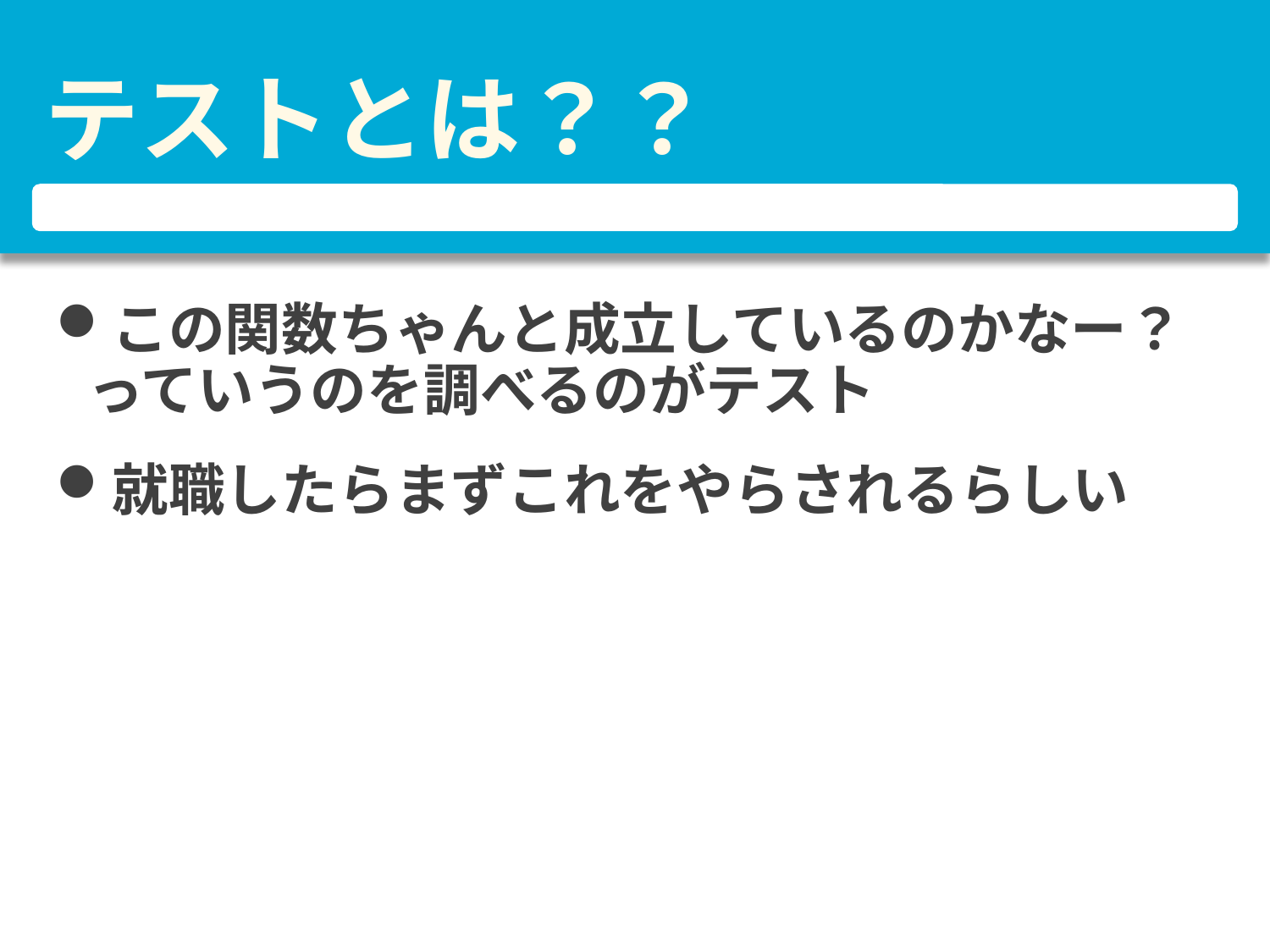

# テストとは？？
この関数ちゃんと成立しているのかなー？
っていうのを調べるのがテスト
就職したらまずこれをやらされるらしい